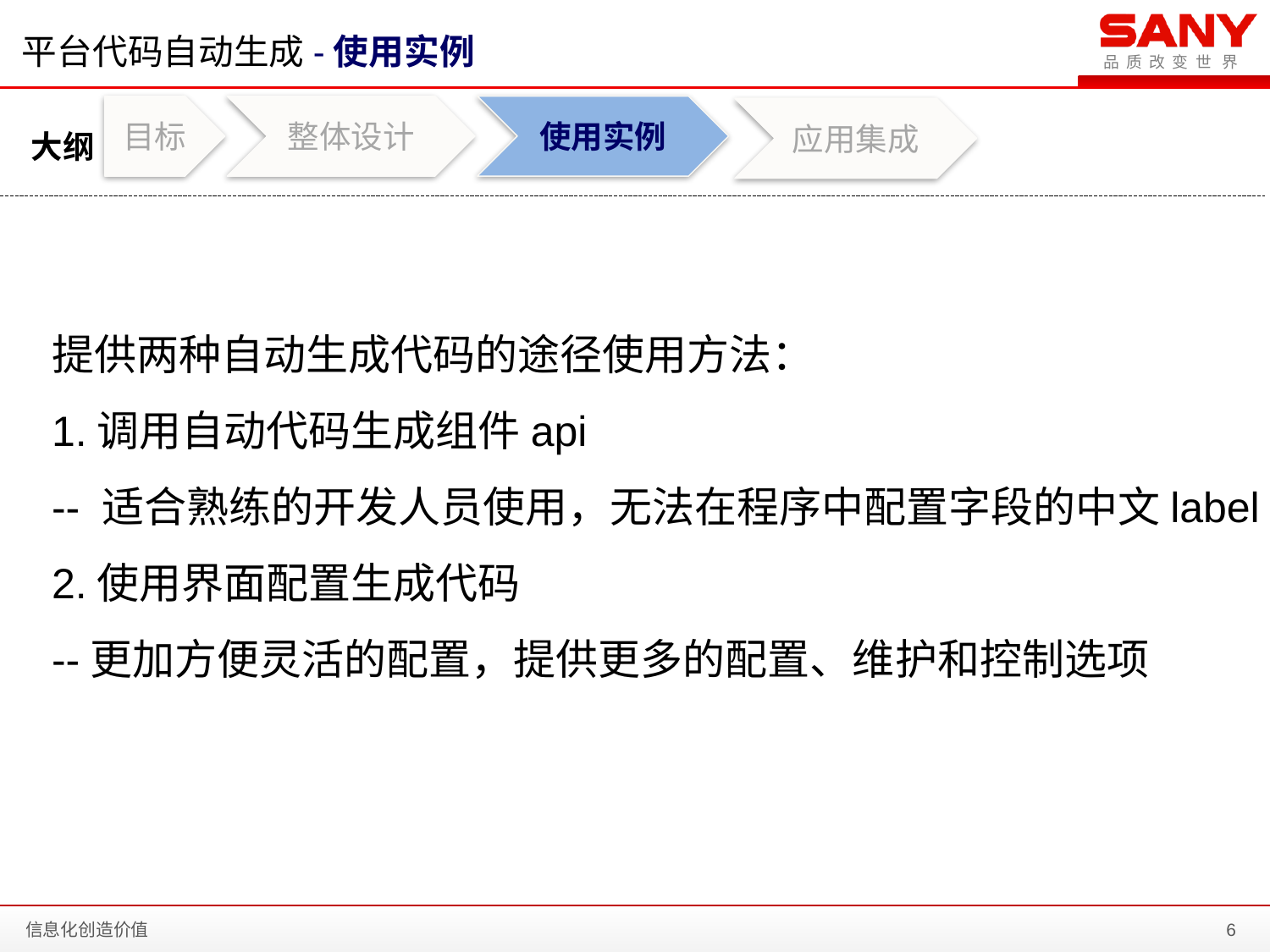

# 平台代码自动生成-使用实例
大纲
使用实例
目标
整体设计
应用集成
提供两种自动生成代码的途径使用方法：
1.调用自动代码生成组件api
-- 适合熟练的开发人员使用，无法在程序中配置字段的中文label
2.使用界面配置生成代码
--更加方便灵活的配置，提供更多的配置、维护和控制选项
6
信息化创造价值